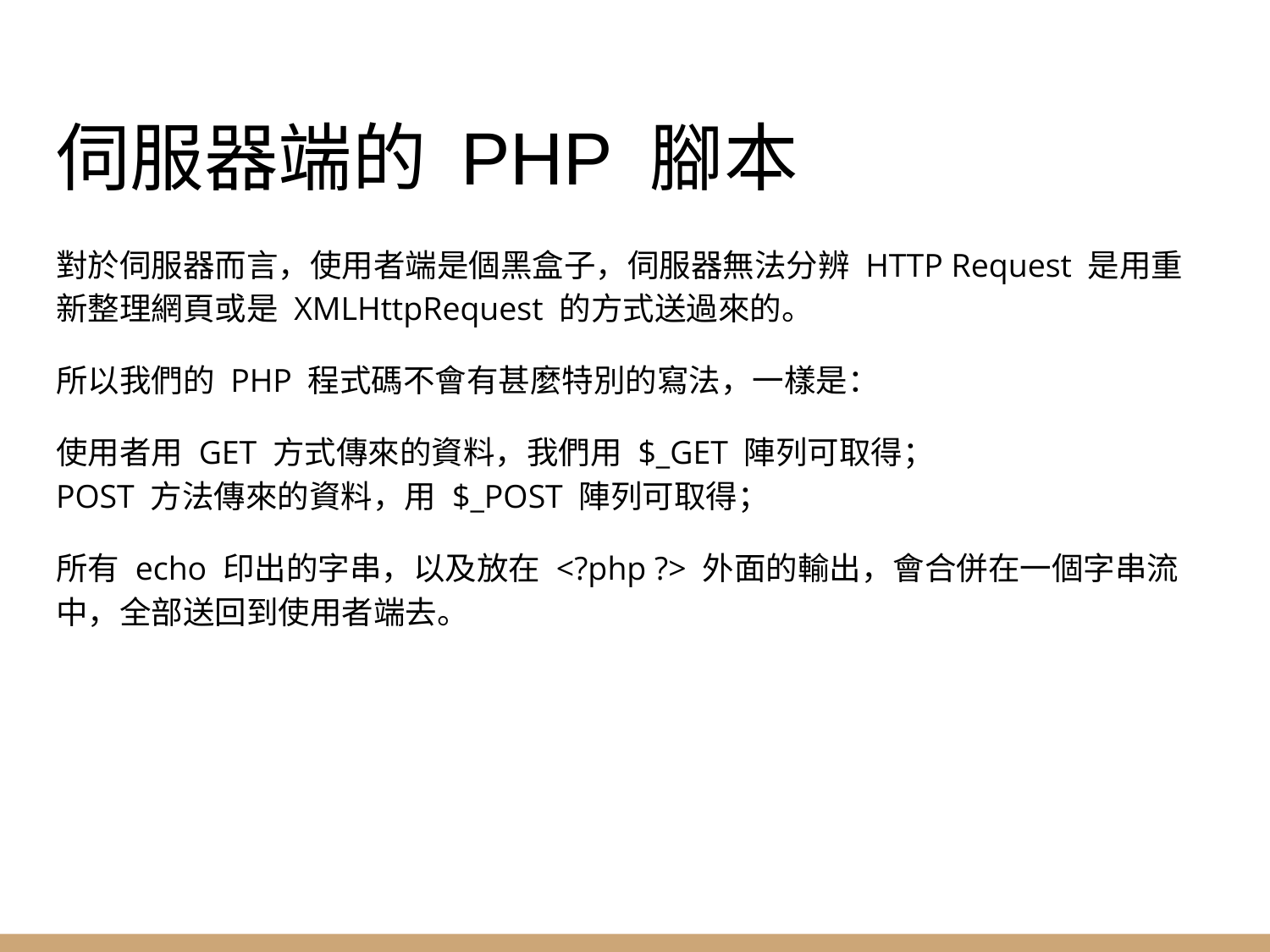

# 伺服器端的 PHP 腳本
對於伺服器而言，使用者端是個黑盒子，伺服器無法分辨 HTTP Request 是用重新整理網頁或是 XMLHttpRequest 的方式送過來的。
所以我們的 PHP 程式碼不會有甚麼特別的寫法，一樣是：
使用者用 GET 方式傳來的資料，我們用 $_GET 陣列可取得；
POST 方法傳來的資料，用 $_POST 陣列可取得；
所有 echo 印出的字串，以及放在 <?php ?> 外面的輸出，會合併在一個字串流中，全部送回到使用者端去。